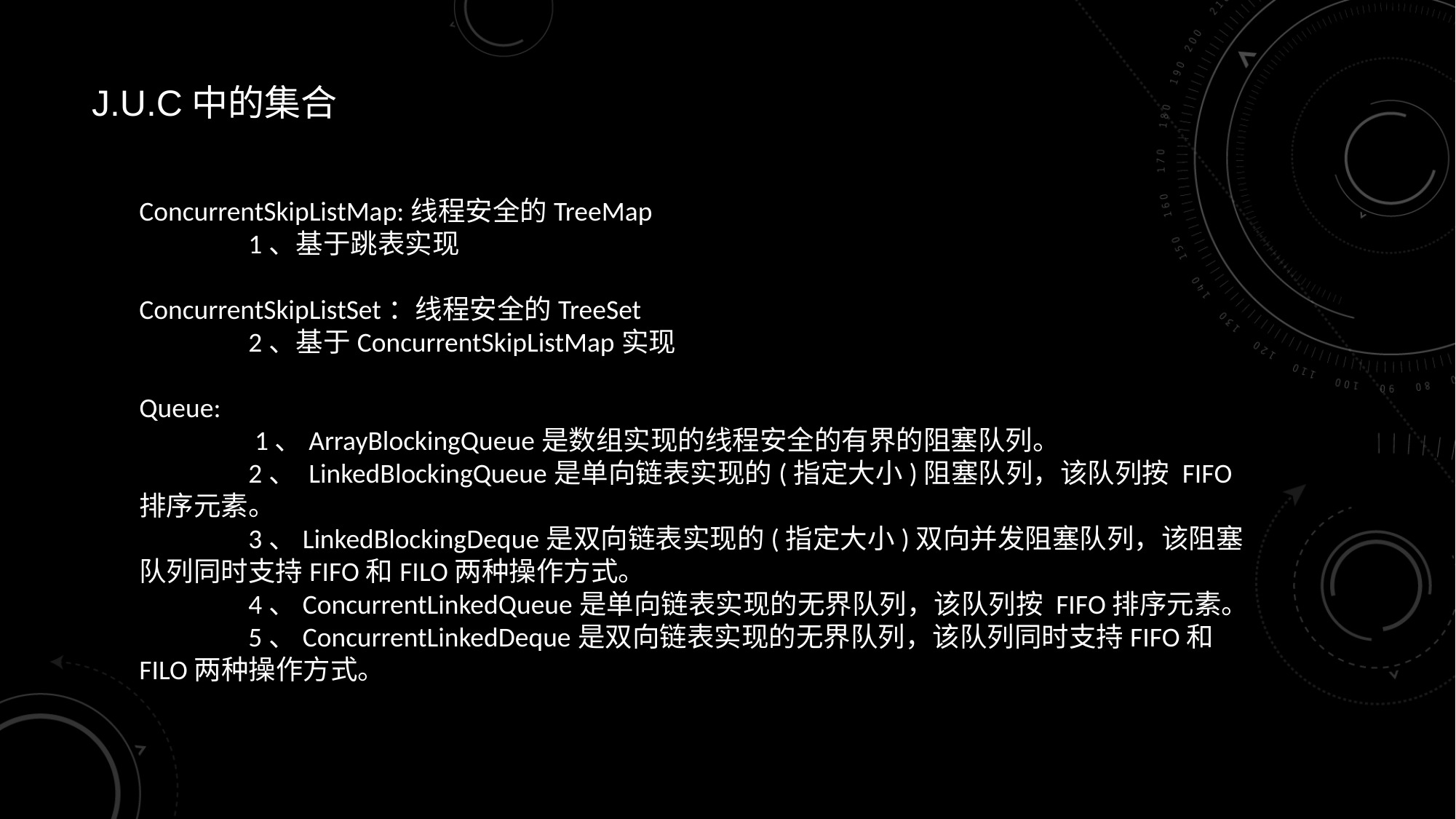

J.U.C中的集合
ConcurrentSkipListMap:线程安全的TreeMap
	1、基于跳表实现

ConcurrentSkipListSet：线程安全的TreeSet
	2、基于ConcurrentSkipListMap实现

Queue:
	 1、ArrayBlockingQueue是数组实现的线程安全的有界的阻塞队列。
	2、 LinkedBlockingQueue是单向链表实现的(指定大小)阻塞队列，该队列按 FIFO排序元素。
	3、LinkedBlockingDeque是双向链表实现的(指定大小)双向并发阻塞队列，该阻塞队列同时支持FIFO和FILO两种操作方式。
	4、ConcurrentLinkedQueue是单向链表实现的无界队列，该队列按 FIFO排序元素。
	5、ConcurrentLinkedDeque是双向链表实现的无界队列，该队列同时支持FIFO和FILO两种操作方式。